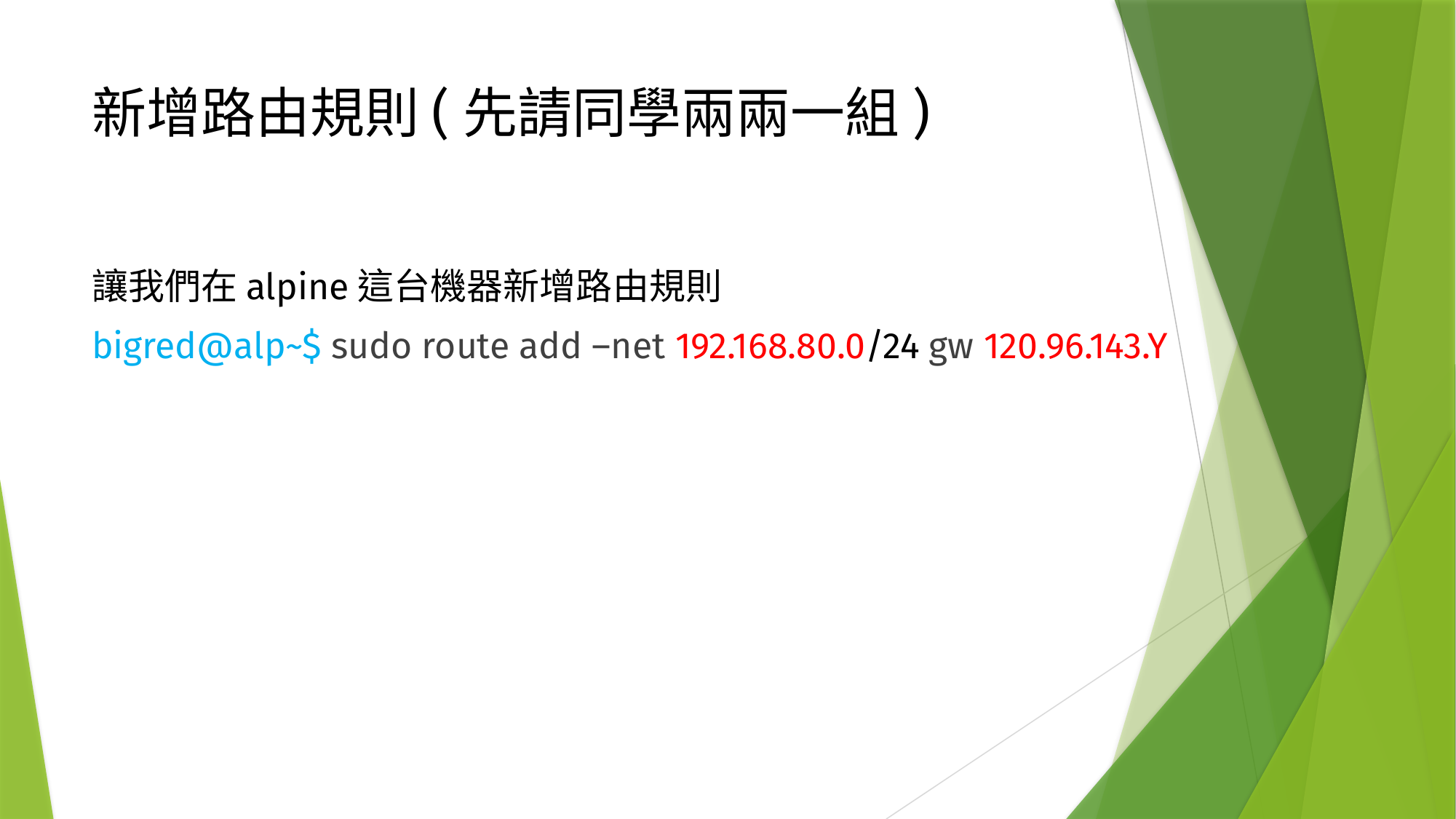

# 新增路由規則(先請同學兩兩一組)
讓我們在alpine這台機器新增路由規則
bigred@alp~$ sudo route add –net 192.168.80.0/24 gw 120.96.143.Y